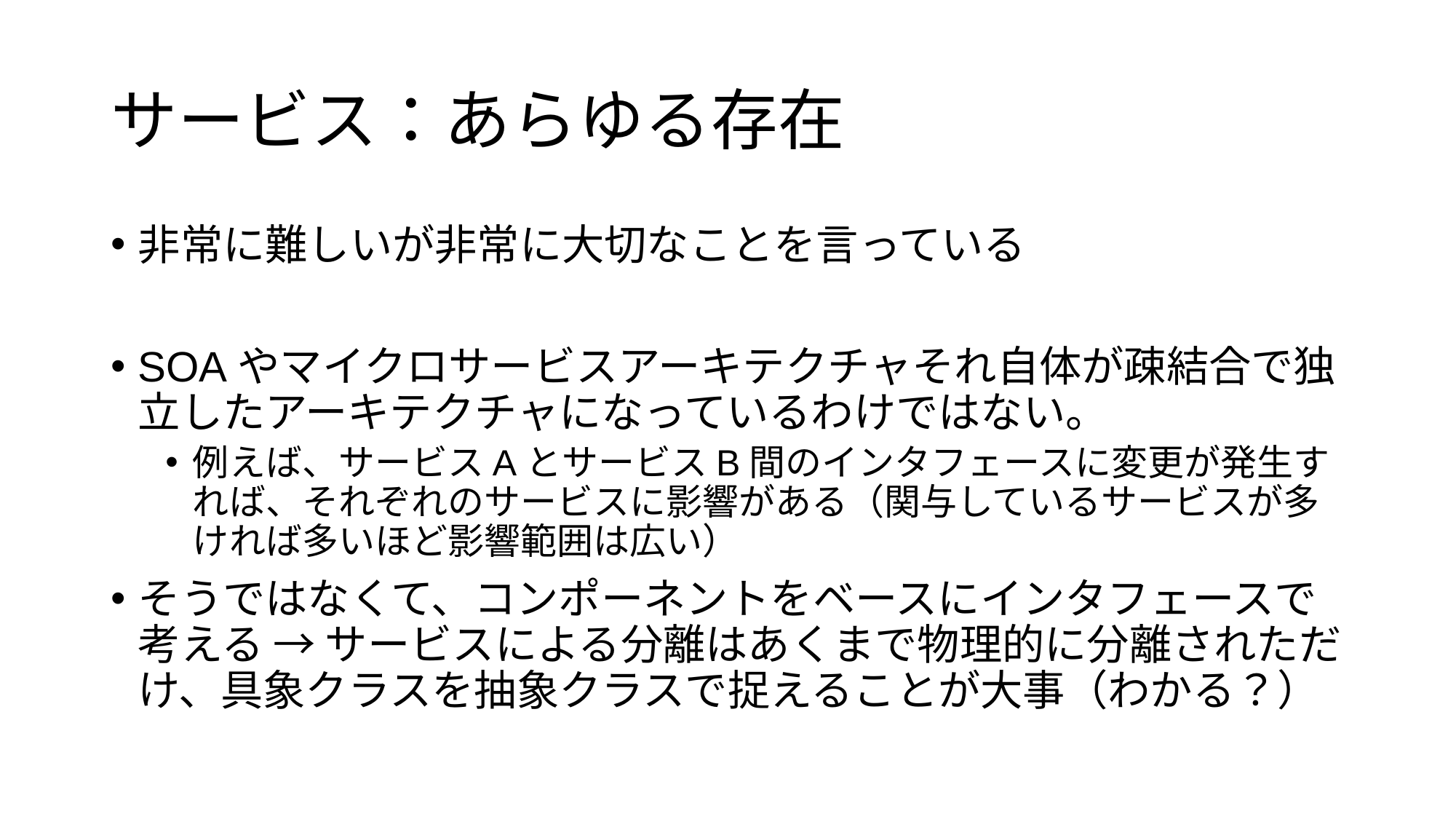

# サービス：あらゆる存在
非常に難しいが非常に大切なことを言っている

SOAやマイクロサービスアーキテクチャそれ自体が疎結合で独立したアーキテクチャになっているわけではない。
例えば、サービスAとサービスB間のインタフェースに変更が発生すれば、それぞれのサービスに影響がある（関与しているサービスが多ければ多いほど影響範囲は広い）
そうではなくて、コンポーネントをベースにインタフェースで考える → サービスによる分離はあくまで物理的に分離されただけ、具象クラスを抽象クラスで捉えることが大事（わかる？）